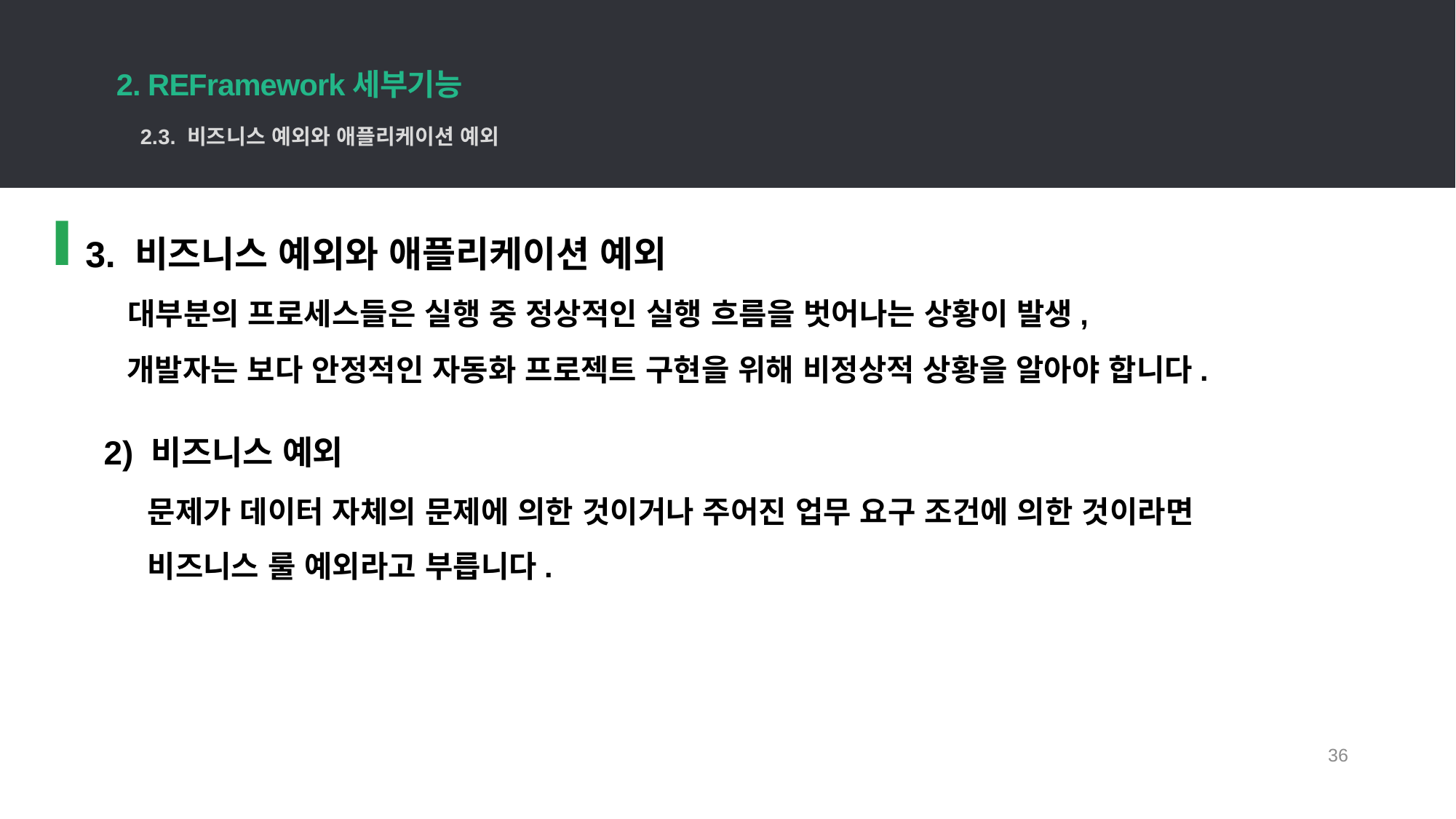

2. REFramework세부기능
36
2.3. 비즈니스 예외와 애플리케이션 예외
3. 비즈니스 예외와 애플리케이션 예외

  대부분의 프로세스들은 실행 중 정상적인 실행 흐름을 벗어나는 상황이 발생,
  개발자는 보다 안정적인 자동화 프로젝트 구현을 위해 비정상적 상황을 알아야 합니다.
  2) 비즈니스 예외
문제가 데이터 자체의 문제에 의한 것이거나 주어진 업무 요구 조건에 의한 것이라면
비즈니스 룰 예외라고 부릅니다.
36